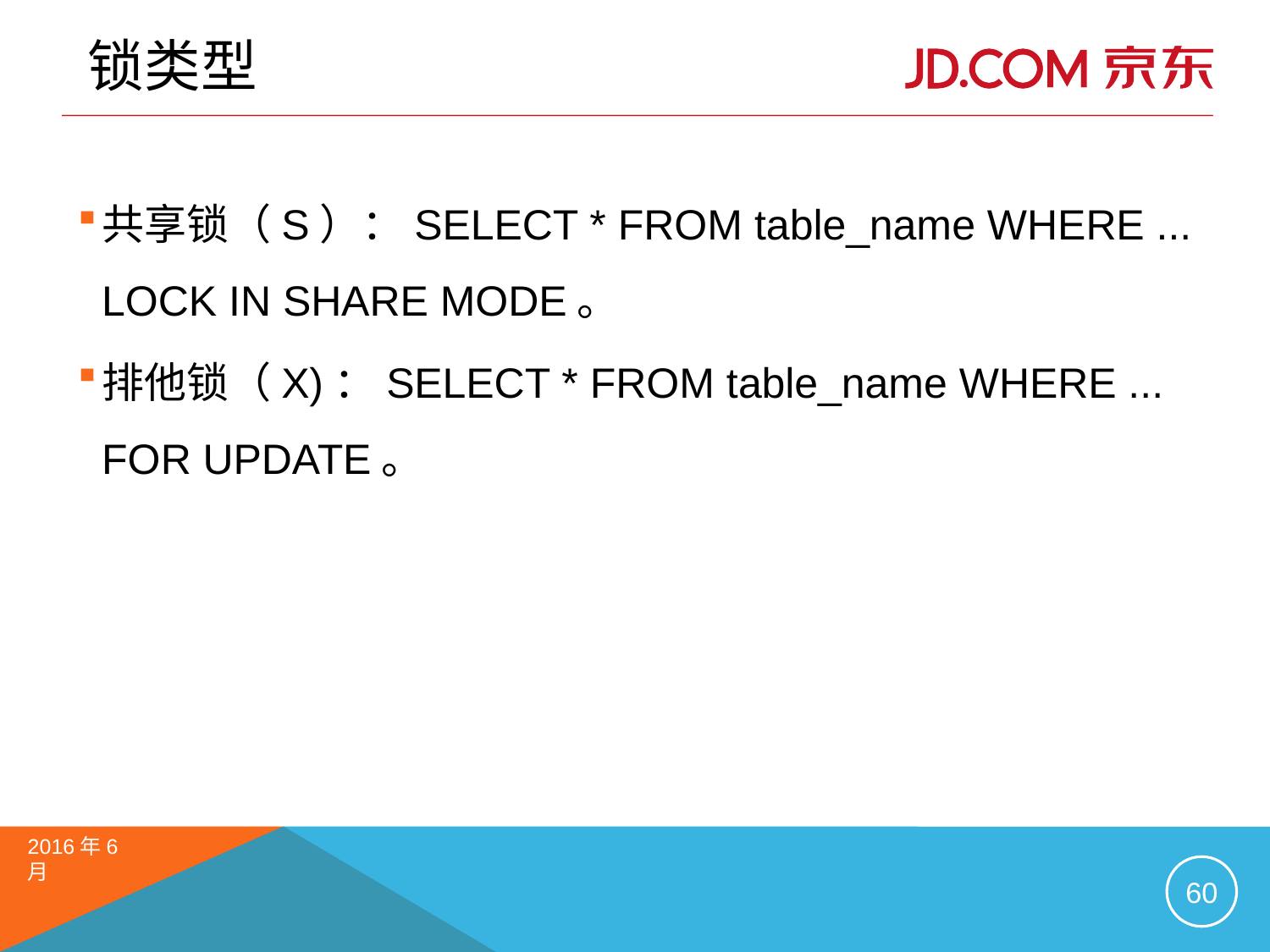

# 锁类型
共享锁（S）：SELECT * FROM table_name WHERE ... LOCK IN SHARE MODE。
排他锁（X)：SELECT * FROM table_name WHERE ... FOR UPDATE。

2016年6月
60